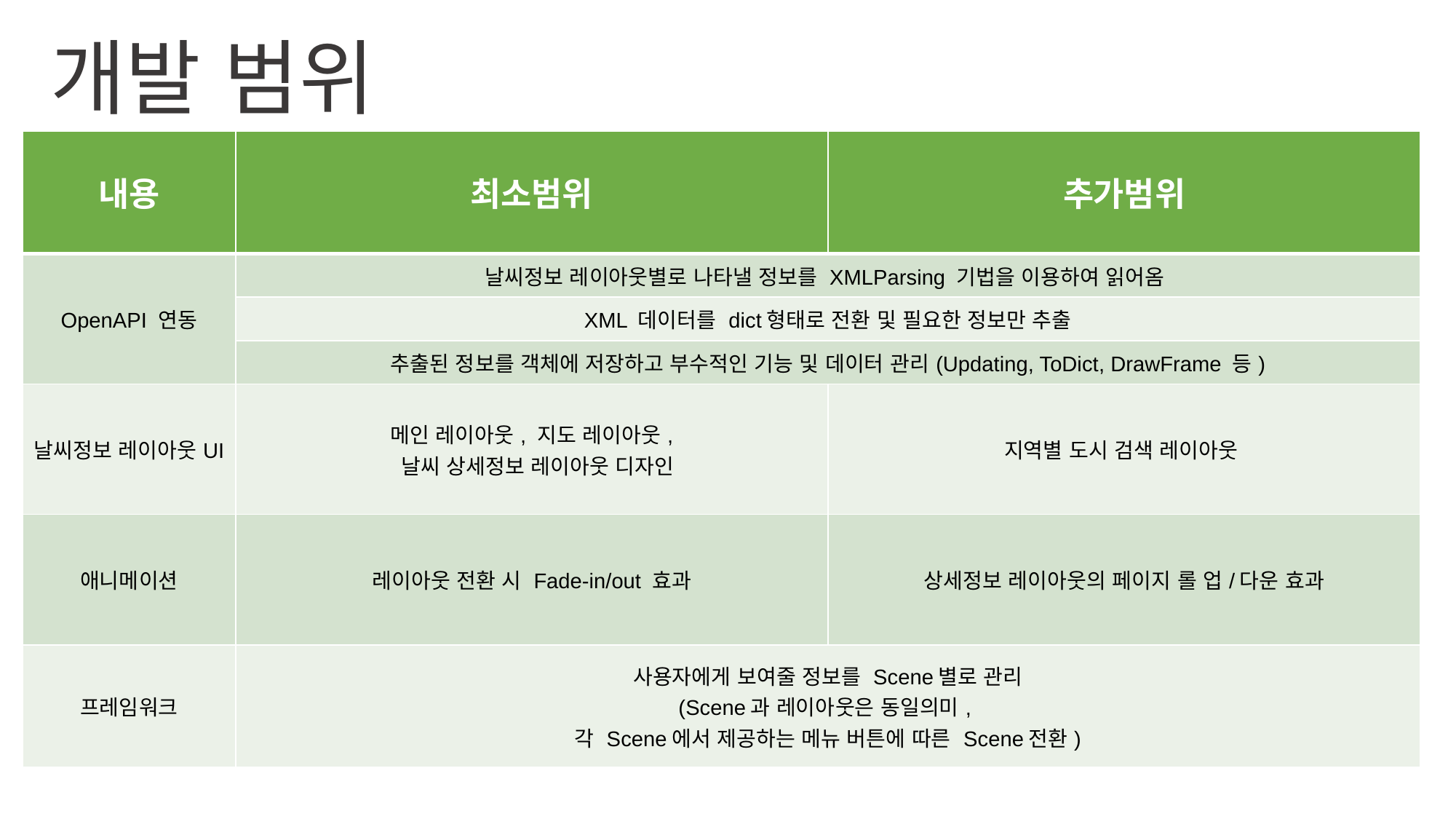

개발 범위
| 내용 | 최소범위 | 추가범위 |
| --- | --- | --- |
| OpenAPI 연동 | 날씨정보 레이아웃별로 나타낼 정보를 XMLParsing 기법을 이용하여 읽어옴 |  |
|  | XML 데이터를 dict형태로 전환 및 필요한 정보만 추출 |  |
|  | 추출된 정보를 객체에 저장하고 부수적인 기능 및 데이터 관리(Updating, ToDict, DrawFrame 등) |  |
| 날씨정보 레이아웃UI | 메인 레이아웃, 지도 레이아웃, 날씨 상세정보 레이아웃 디자인 | 지역별 도시 검색 레이아웃 |
| 애니메이션 | 레이아웃 전환 시 Fade-in/out 효과 | 상세정보 레이아웃의 페이지 롤 업/다운 효과 |
| 프레임워크 | 사용자에게 보여줄 정보를 Scene별로 관리 (Scene과 레이아웃은 동일의미, 각 Scene에서 제공하는 메뉴 버튼에 따른 Scene전환) |  |